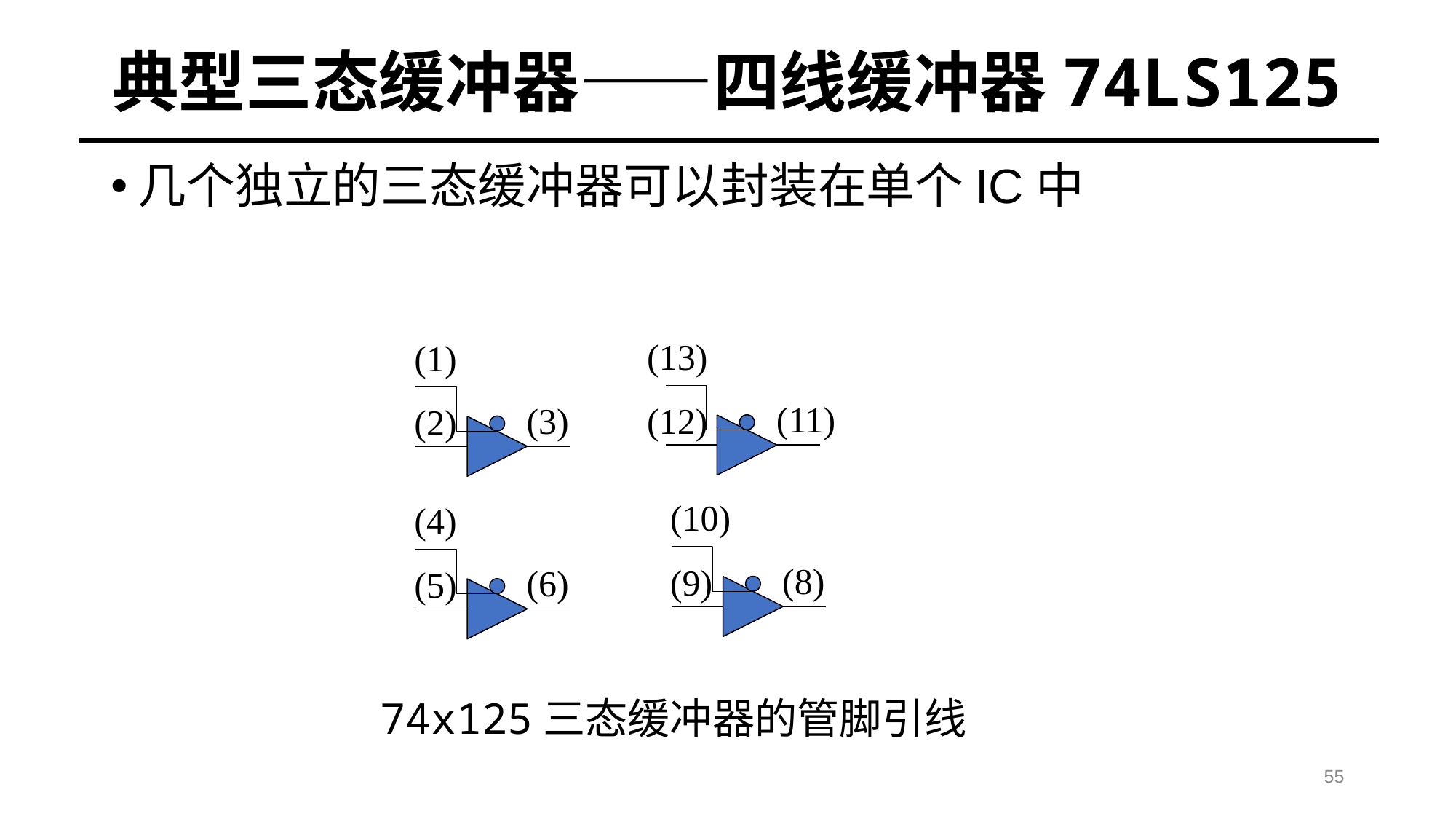

# 典型三态缓冲器——四线缓冲器74LS125
几个独立的三态缓冲器可以封装在单个IC中
(13)
(1)
(11)
(3)
(12)
(2)

(10)
(4)
(8)
(9)
(6)
(5)

74x125三态缓冲器的管脚引线
55